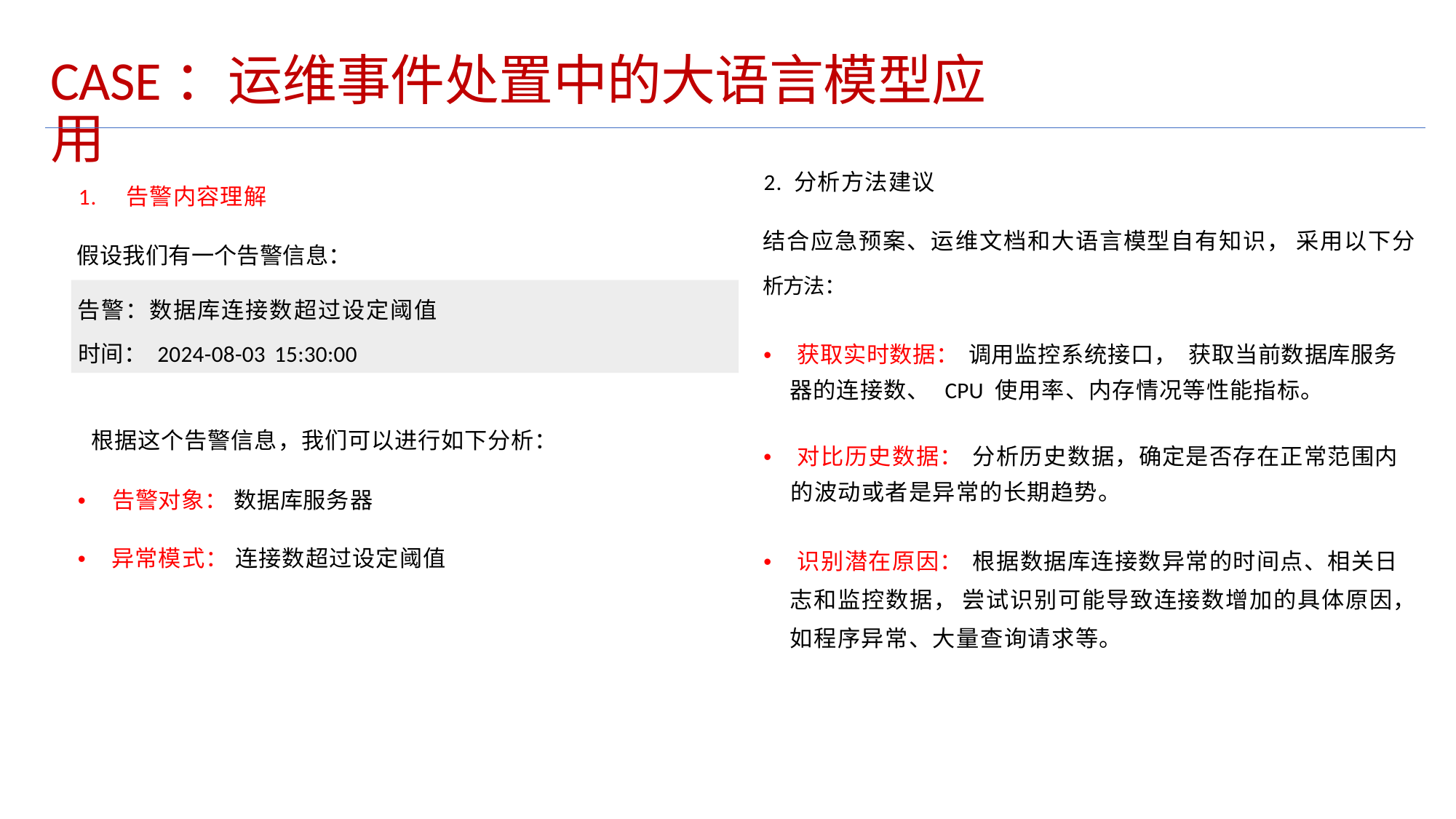

CASE：运维事件处置中的大语言模型应用

2. 分析方法建议

结合应急预案、运维文档和大语言模型自有知识， 采用以下分
析方法：

•   获取实时数据： 调用监控系统接口， 获取当前数据库服务    器的连接数、 CPU 使用率、内存情况等性能指标。

•   对比历史数据： 分析历史数据，确定是否存在正常范围内    的波动或者是异常的长期趋势。

•   识别潜在原因： 根据数据库连接数异常的时间点、相关日    志和监控数据， 尝试识别可能导致连接数增加的具体原因， 如程序异常、大量查询请求等。

1.    告警内容理解

假设我们有一个告警信息：

告警：数据库连接数超过设定阈值

时间： 2024-08-03 15:30:00

根据这个告警信息，我们可以进行如下分析：
•   告警对象： 数据库服务器

•   异常模式： 连接数超过设定阈值